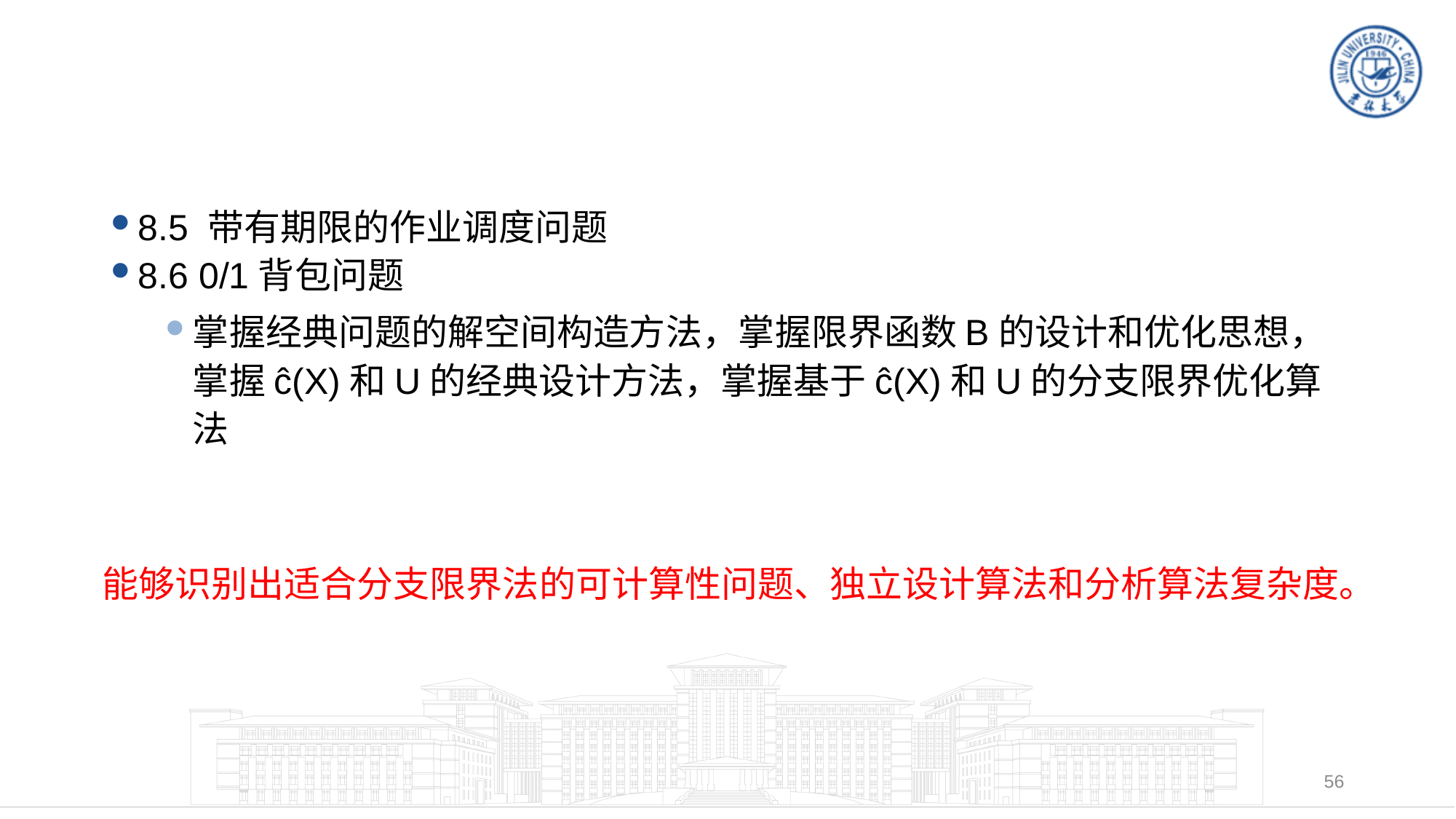

8.5 带有期限的作业调度问题
8.6 0/1背包问题
掌握经典问题的解空间构造方法，掌握限界函数B的设计和优化思想，掌握ĉ(X)和U的经典设计方法，掌握基于ĉ(X)和U的分支限界优化算法

能够识别出适合分支限界法的可计算性问题、独立设计算法和分析算法复杂度。
56